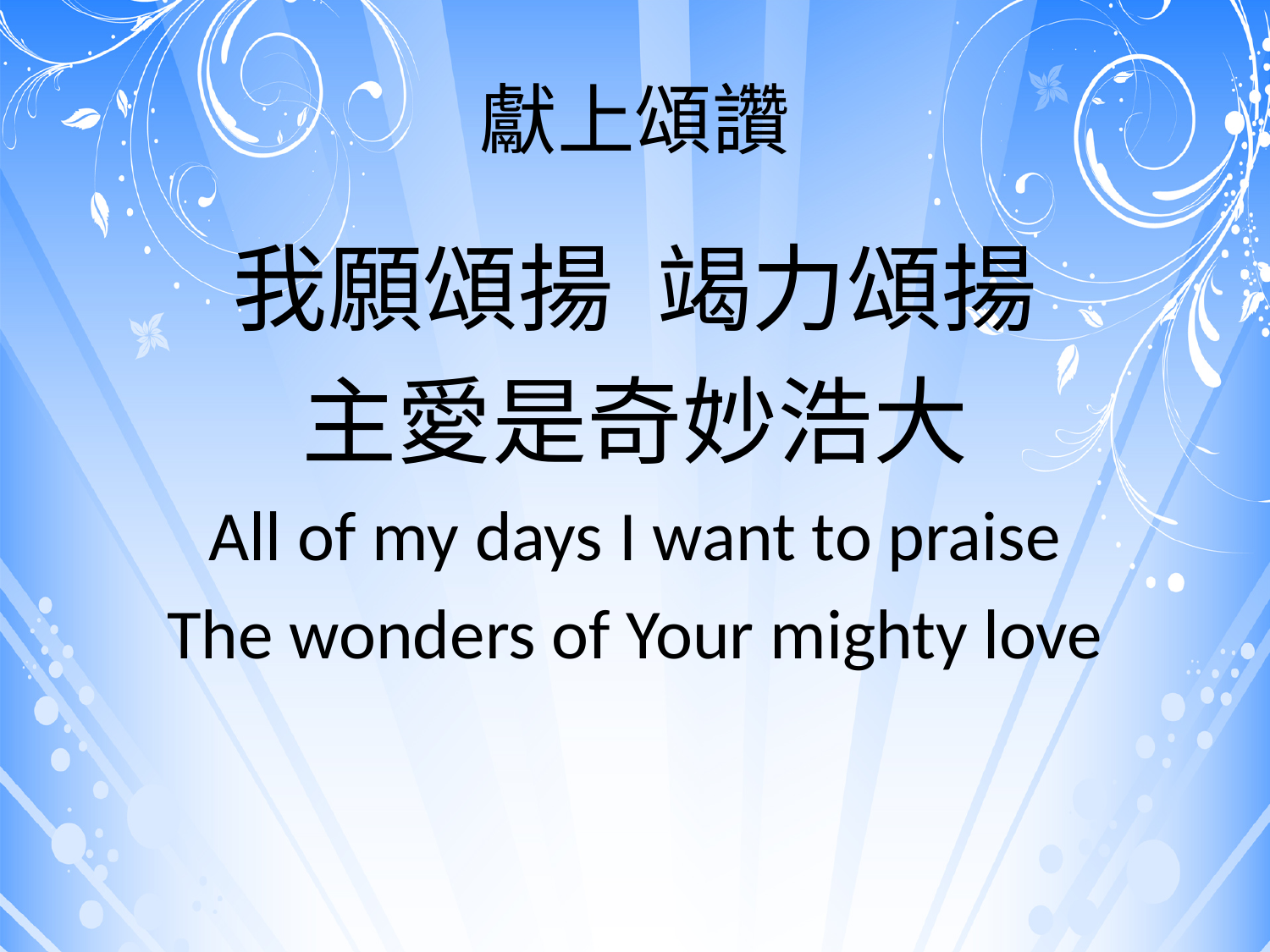

# 獻上頌讚
我願頌揚  竭力頌揚
主愛是奇妙浩大
All of my days I want to praise
The wonders of Your mighty love